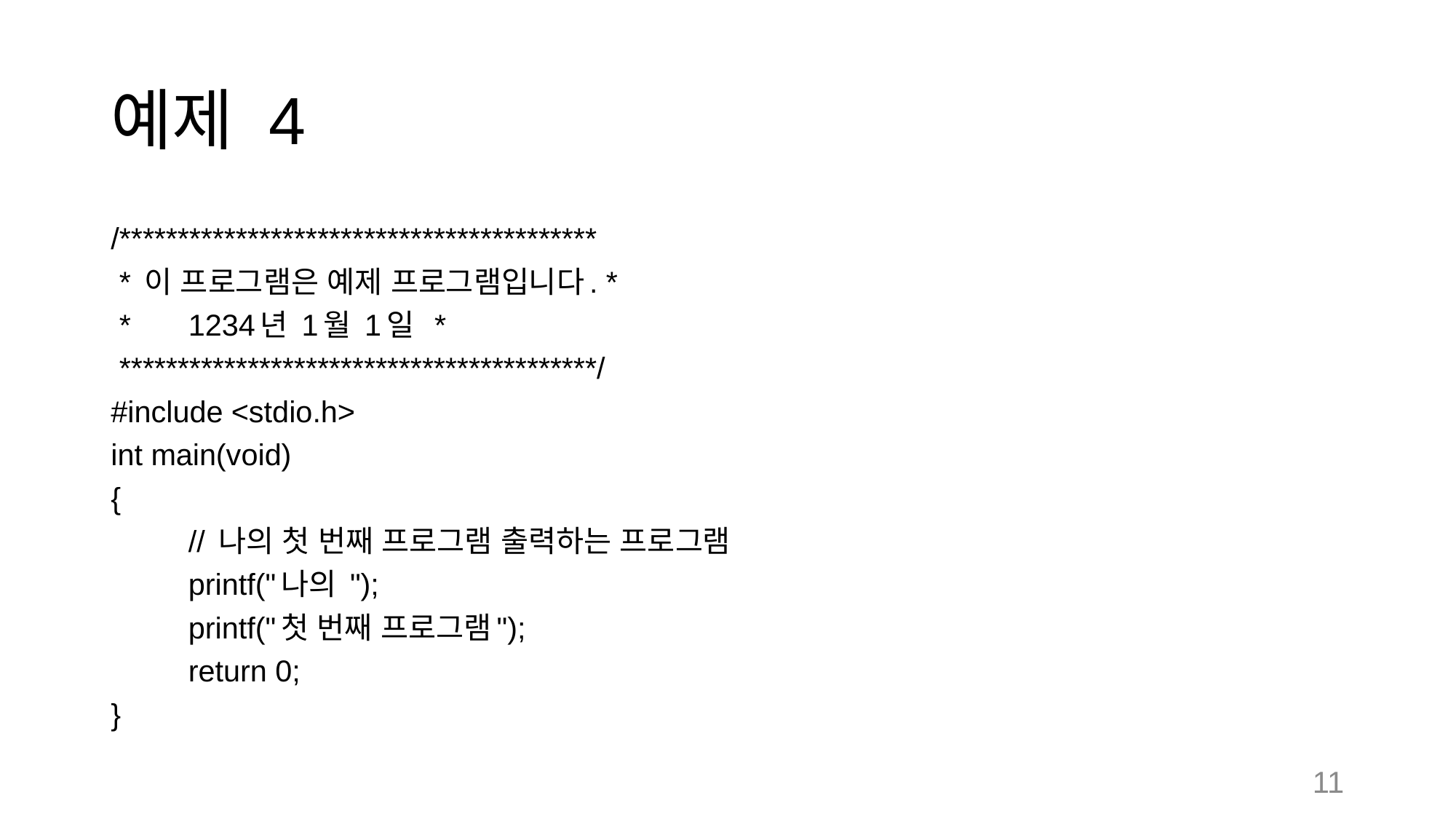

# 예제 4
/*****************************************
 * 이 프로그램은 예제 프로그램입니다. *
 * 		1234년 1월 1일		 *
 *****************************************/
#include <stdio.h>
int main(void)
{
	// 나의 첫 번째 프로그램 출력하는 프로그램
	printf("나의 ");
	printf("첫 번째 프로그램");
	return 0;
}

11